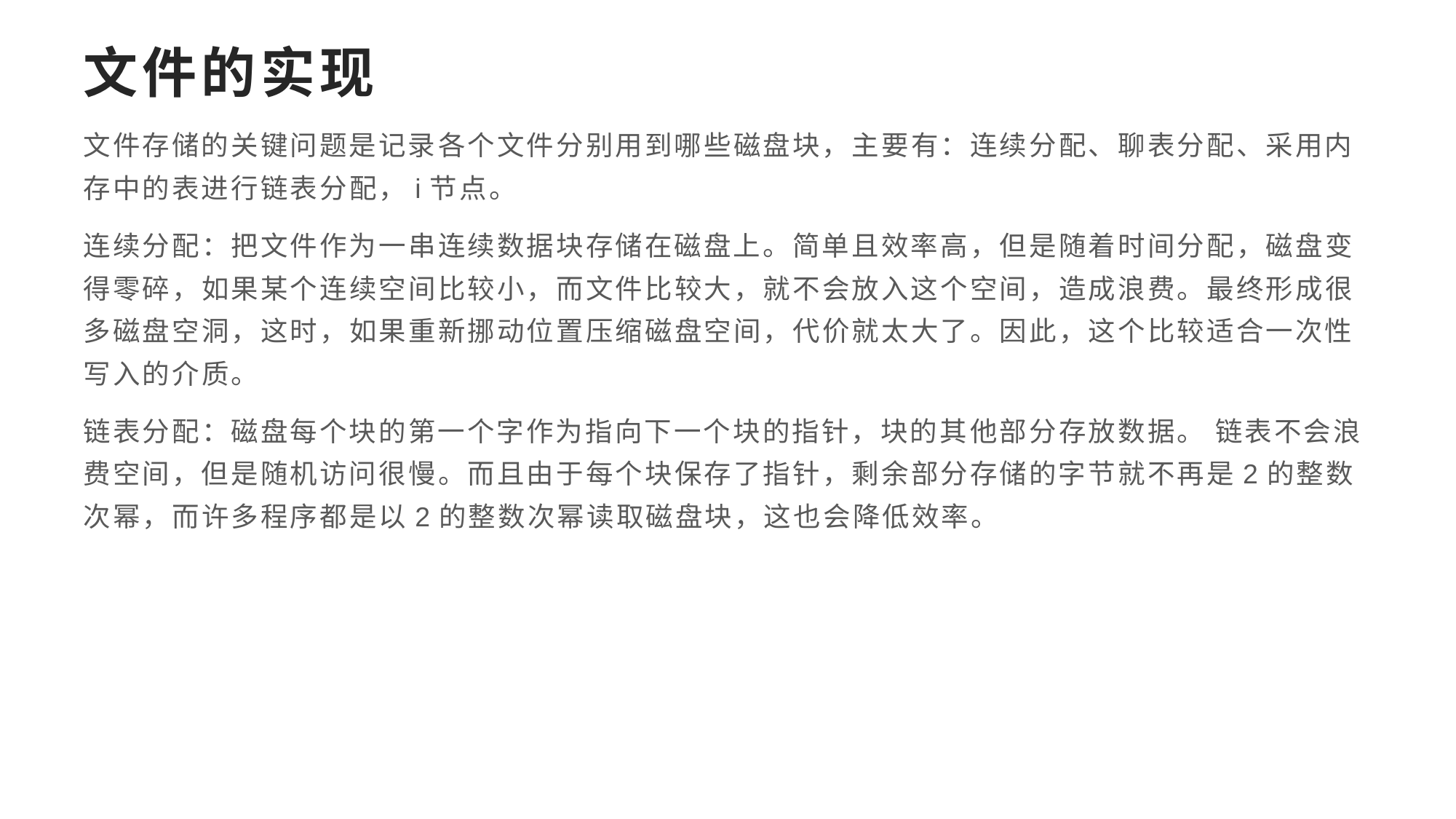

# 文件的实现
文件存储的关键问题是记录各个文件分别用到哪些磁盘块，主要有：连续分配、聊表分配、采用内存中的表进行链表分配，i节点。
连续分配：把文件作为一串连续数据块存储在磁盘上。简单且效率高，但是随着时间分配，磁盘变得零碎，如果某个连续空间比较小，而文件比较大，就不会放入这个空间，造成浪费。最终形成很多磁盘空洞，这时，如果重新挪动位置压缩磁盘空间，代价就太大了。因此，这个比较适合一次性写入的介质。
链表分配：磁盘每个块的第一个字作为指向下一个块的指针，块的其他部分存放数据。 链表不会浪费空间，但是随机访问很慢。而且由于每个块保存了指针，剩余部分存储的字节就不再是2的整数次幂，而许多程序都是以2的整数次幂读取磁盘块，这也会降低效率。